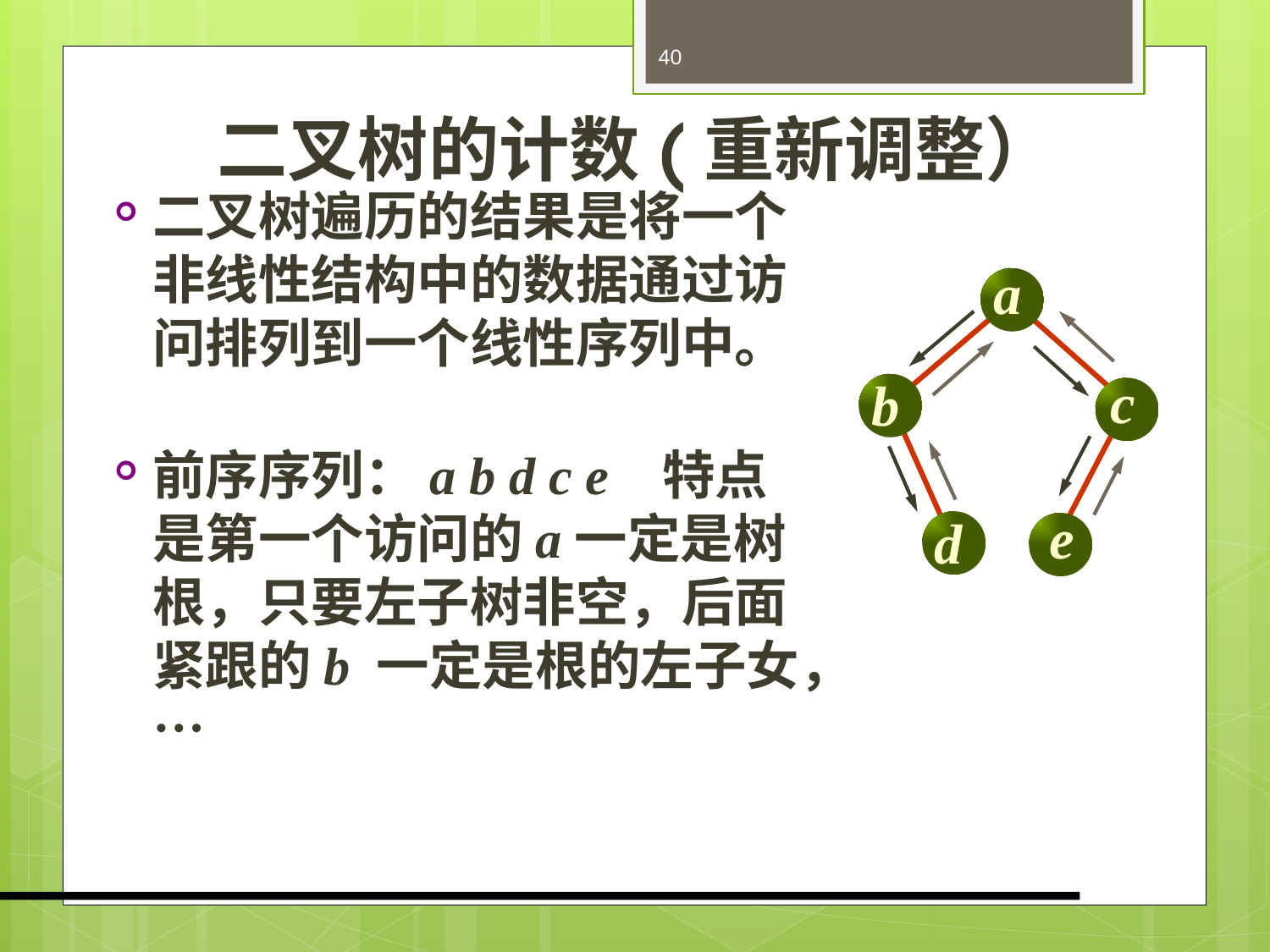

40
# 二叉树的计数(重新调整）
二叉树遍历的结果是将一个非线性结构中的数据通过访问排列到一个线性序列中。

前序序列：a b d c e   特点是第一个访问的a一定是树根，只要左子树非空，后面紧跟的b 一定是根的左子女，…
a

c
b

e
d